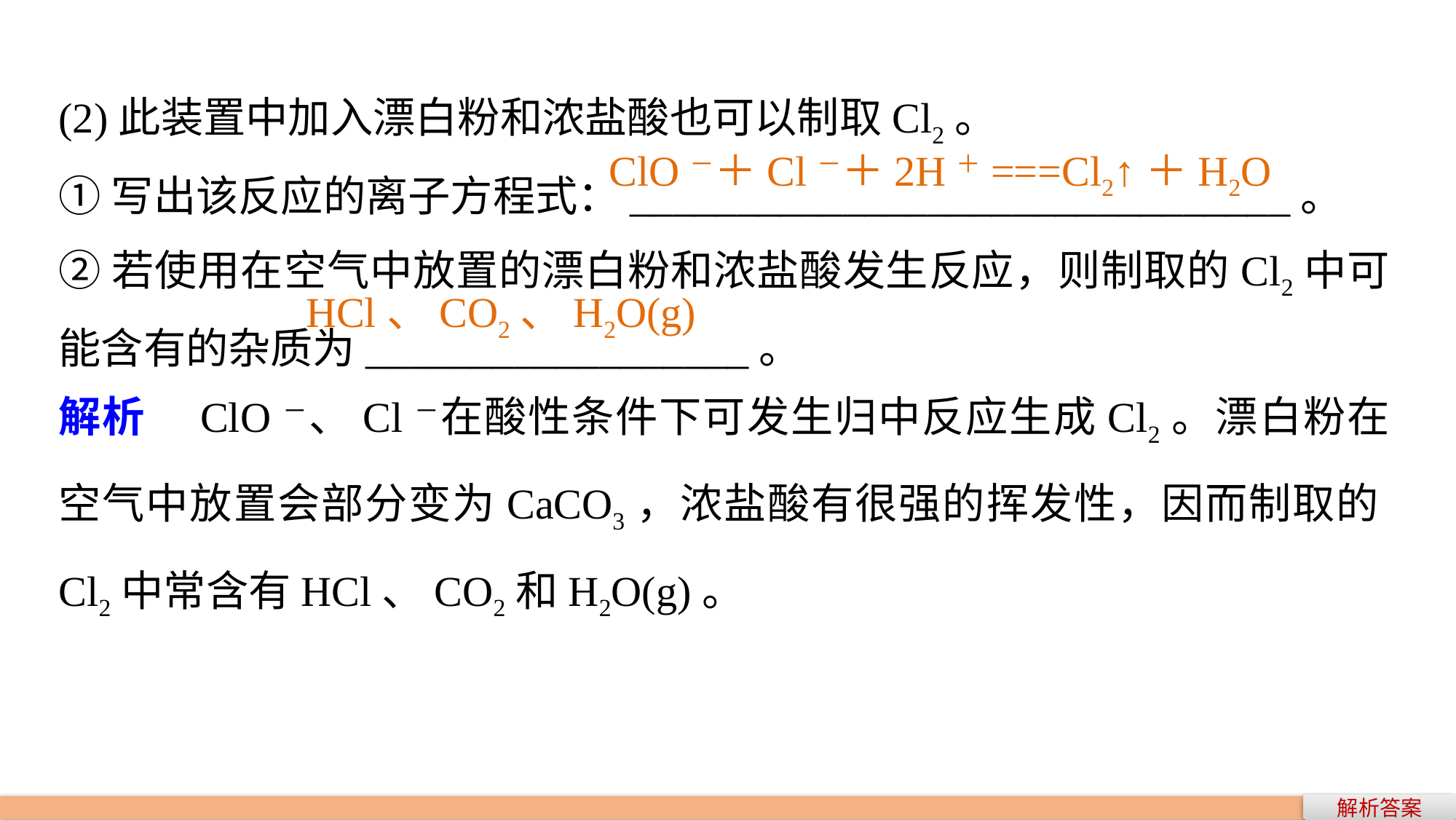

(2)此装置中加入漂白粉和浓盐酸也可以制取Cl2。
①写出该反应的离子方程式：_______________________________。
②若使用在空气中放置的漂白粉和浓盐酸发生反应，则制取的Cl2中可能含有的杂质为__________________。
ClO－＋Cl－＋2H＋===Cl2↑＋H2O
HCl、CO2、H2O(g)
解析　ClO－、Cl－在酸性条件下可发生归中反应生成Cl2。漂白粉在空气中放置会部分变为CaCO3，浓盐酸有很强的挥发性，因而制取的Cl2中常含有HCl、CO2和H2O(g)。
解析答案